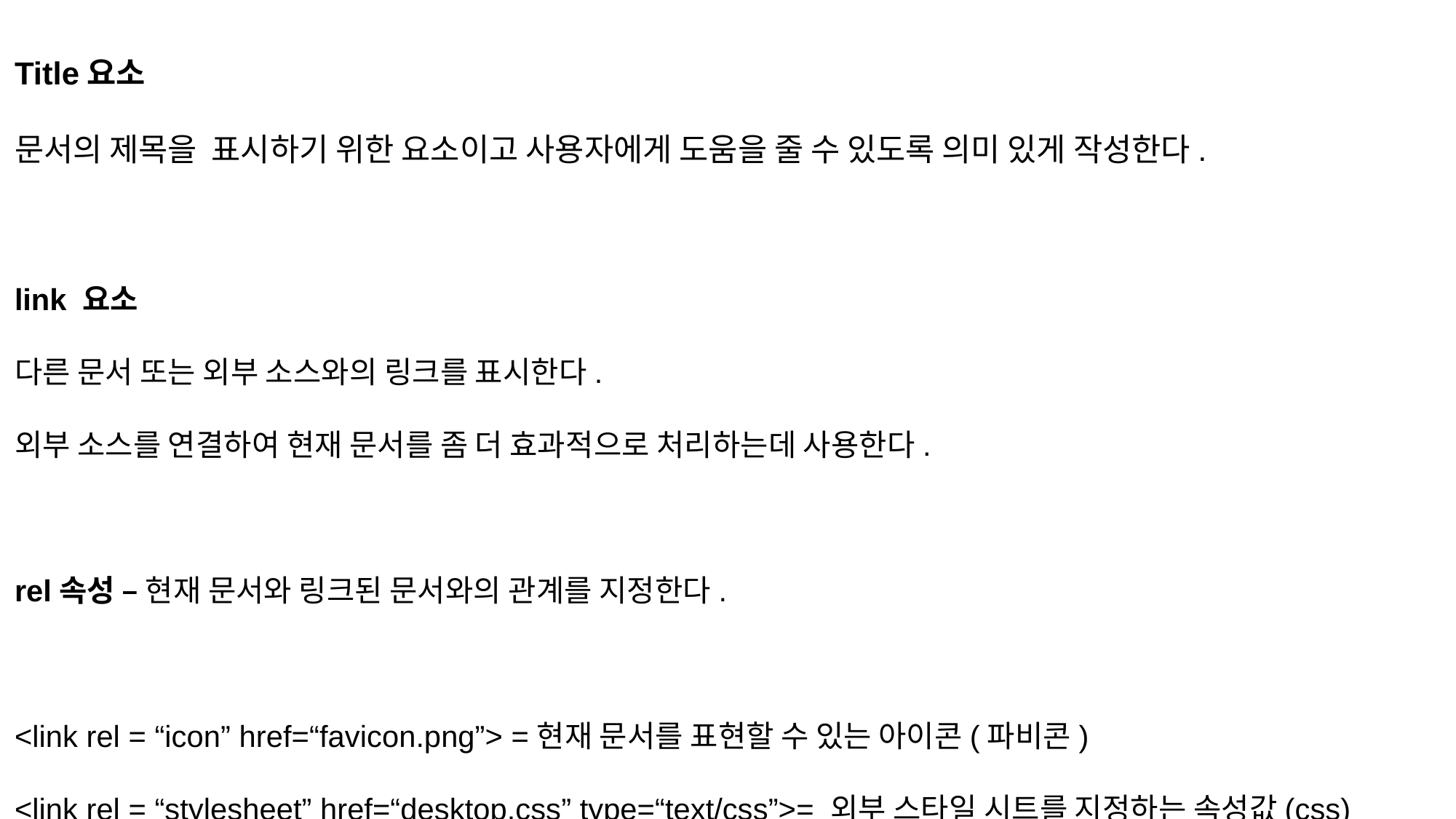

Title요소
문서의 제목을  표시하기 위한 요소이고 사용자에게 도움을 줄 수 있도록 의미 있게 작성한다.

link 요소
다른 문서 또는 외부 소스와의 링크를 표시한다.
외부 소스를 연결하여 현재 문서를 좀 더 효과적으로 처리하는데 사용한다.

rel속성 – 현재 문서와 링크된 문서와의 관계를 지정한다.

<link rel = “icon” href=“favicon.png”> =현재 문서를 표현할 수 있는 아이콘(파비콘)
<link rel = “stylesheet” href=“desktop.css” type=“text/css”>= 외부 스타일 시트를 지정하는 속성값(css)